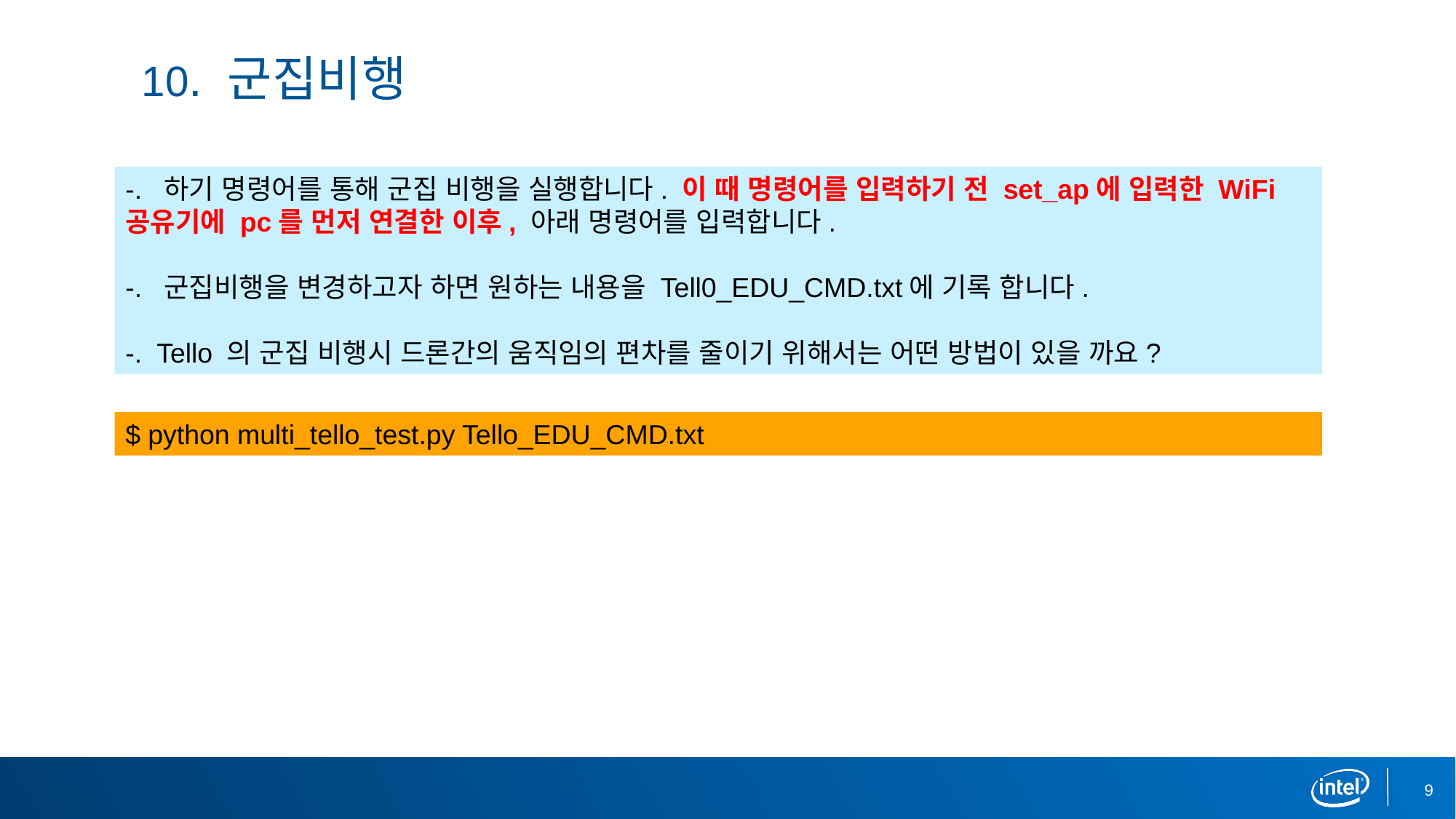

# 10. 군집비행
-.  하기 명령어를 통해 군집 비행을 실행합니다. 이 때 명령어를 입력하기 전 set_ap에 입력한 WiFi 공유기에 pc를 먼저 연결한 이후, 아래 명령어를 입력합니다.

-.  군집비행을 변경하고자 하면 원하는 내용을 Tell0_EDU_CMD.txt에 기록 합니다.

-.  Tello 의 군집 비행시 드론간의 움직임의 편차를 줄이기 위해서는 어떤 방법이 있을 까요?
$ python multi_tello_test.py Tello_EDU_CMD.txt
9